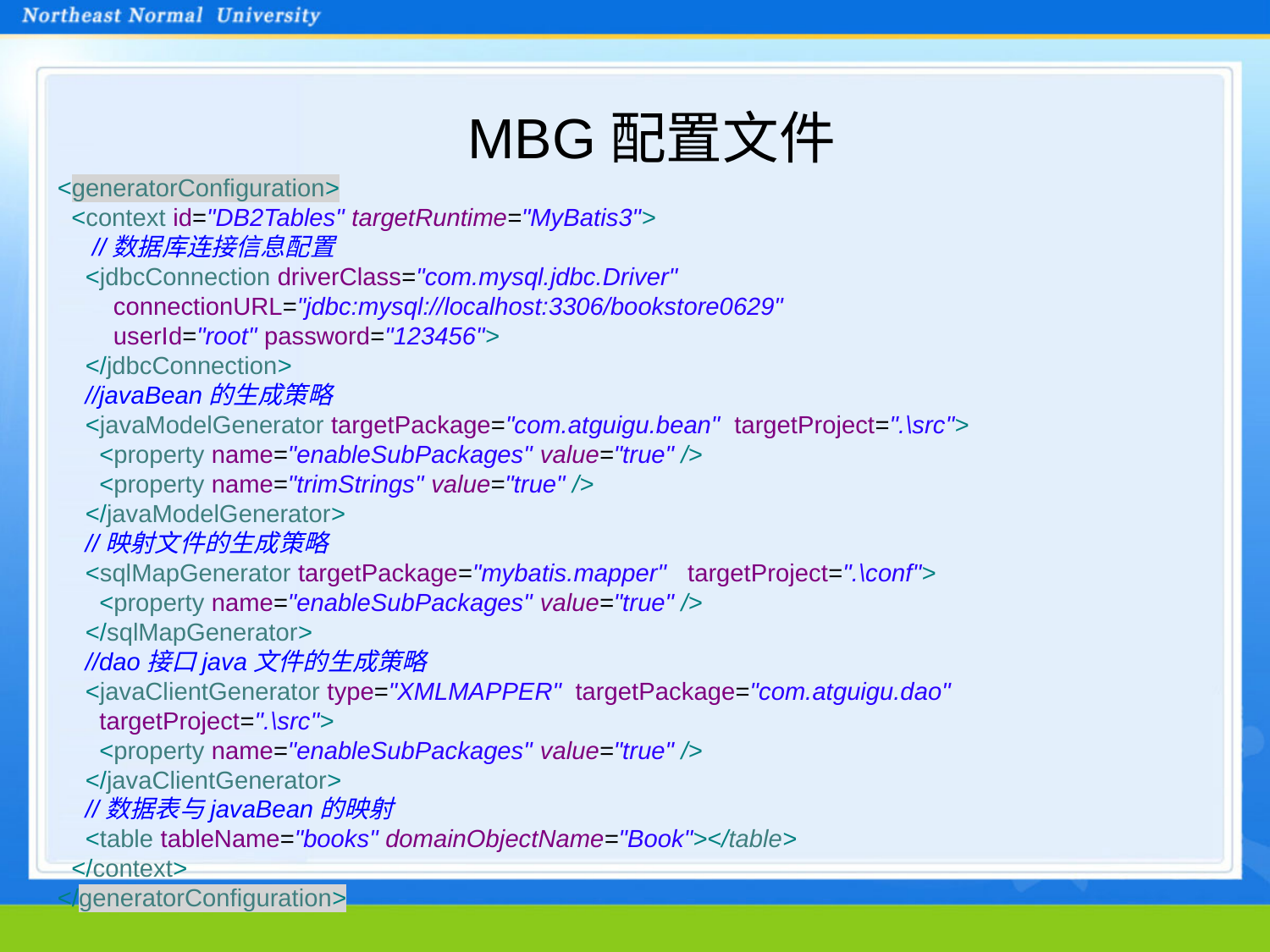

MBG配置文件
<generatorConfiguration>
  <context id="DB2Tables" targetRuntime="MyBatis3">
     //数据库连接信息配置
    <jdbcConnection driverClass="com.mysql.jdbc.Driver"
        connectionURL="jdbc:mysql://localhost:3306/bookstore0629"
        userId="root" password="123456">
    </jdbcConnection>
    //javaBean的生成策略
    <javaModelGenerator targetPackage="com.atguigu.bean"  targetProject=".\src">
      <property name="enableSubPackages" value="true" />
      <property name="trimStrings" value="true" />
    </javaModelGenerator>
    //映射文件的生成策略
    <sqlMapGenerator targetPackage="mybatis.mapper"   targetProject=".\conf">
      <property name="enableSubPackages" value="true" />
    </sqlMapGenerator>
    //dao接口java文件的生成策略
    <javaClientGenerator type="XMLMAPPER"  targetPackage="com.atguigu.dao"
      targetProject=".\src">
      <property name="enableSubPackages" value="true" />
    </javaClientGenerator>
    //数据表与javaBean的映射
    <table tableName="books" domainObjectName="Book"></table>
  </context>
</generatorConfiguration>